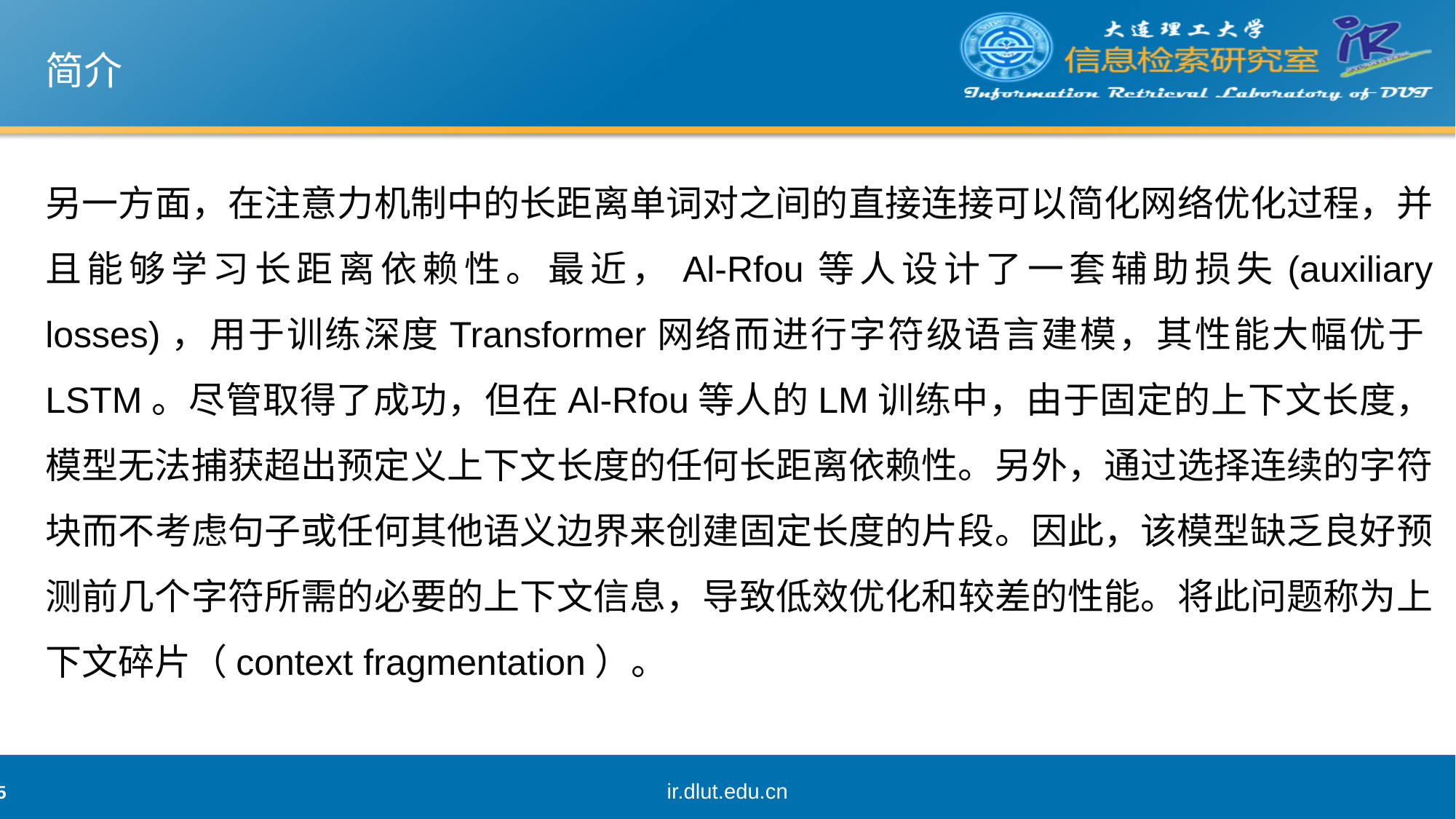

# 简介
另一方面，在注意力机制中的长距离单词对之间的直接连接可以简化网络优化过程，并且能够学习长距离依赖性。最近，Al-Rfou等人设计了一套辅助损失(auxiliary losses)，用于训练深度Transformer网络而进行字符级语言建模，其性能大幅优于LSTM。尽管取得了成功，但在Al-Rfou等人的LM训练中，由于固定的上下文长度，模型无法捕获超出预定义上下文长度的任何长距离依赖性。另外，通过选择连续的字符块而不考虑句子或任何其他语义边界来创建固定长度的片段。因此，该模型缺乏良好预测前几个字符所需的必要的上下文信息，导致低效优化和较差的性能。将此问题称为上下文碎片（context fragmentation）。
5